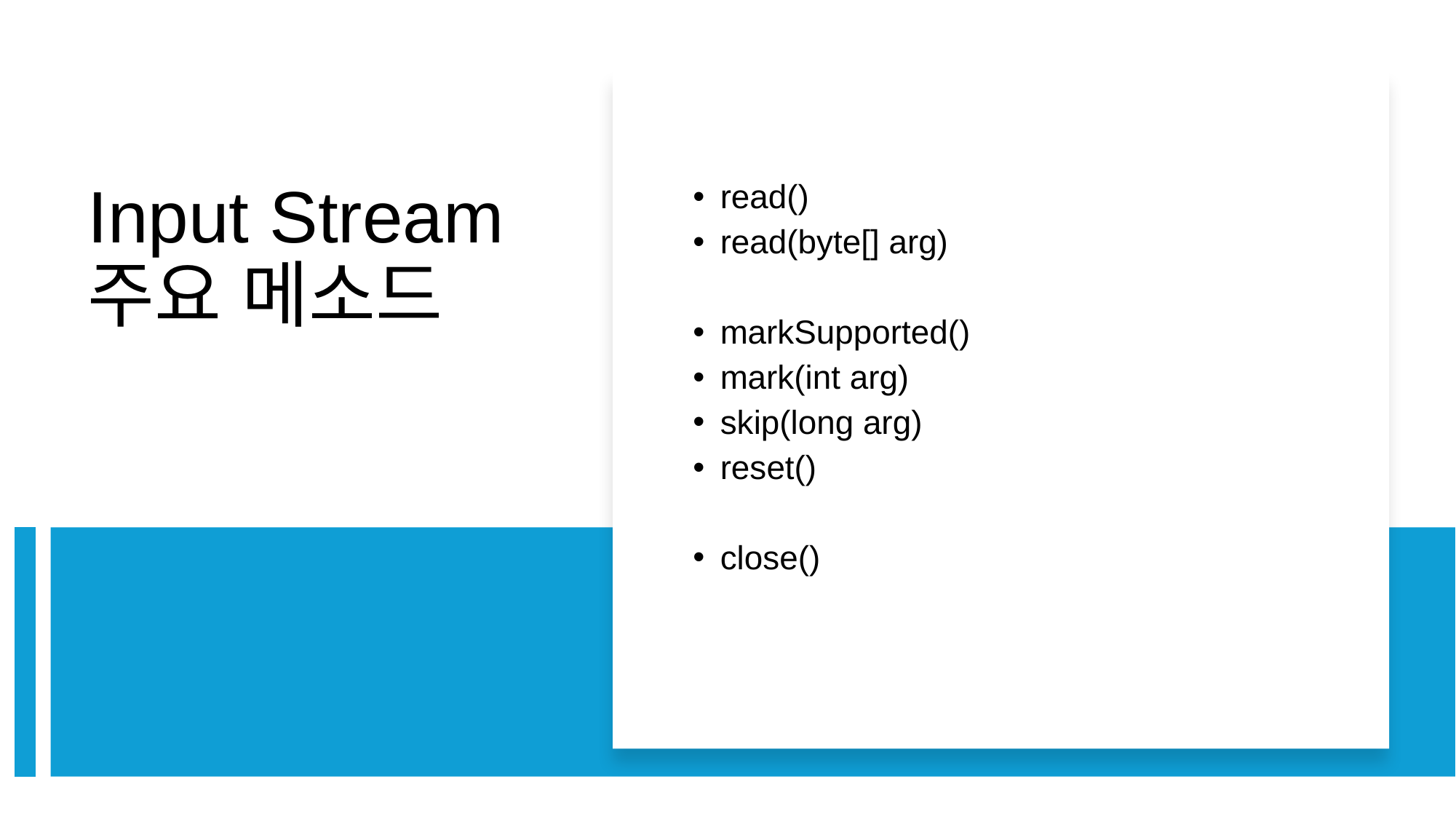

read()
read(byte[] arg)

markSupported()
mark(int arg)
skip(long arg)
reset()

close()
Input Stream 주요 메소드